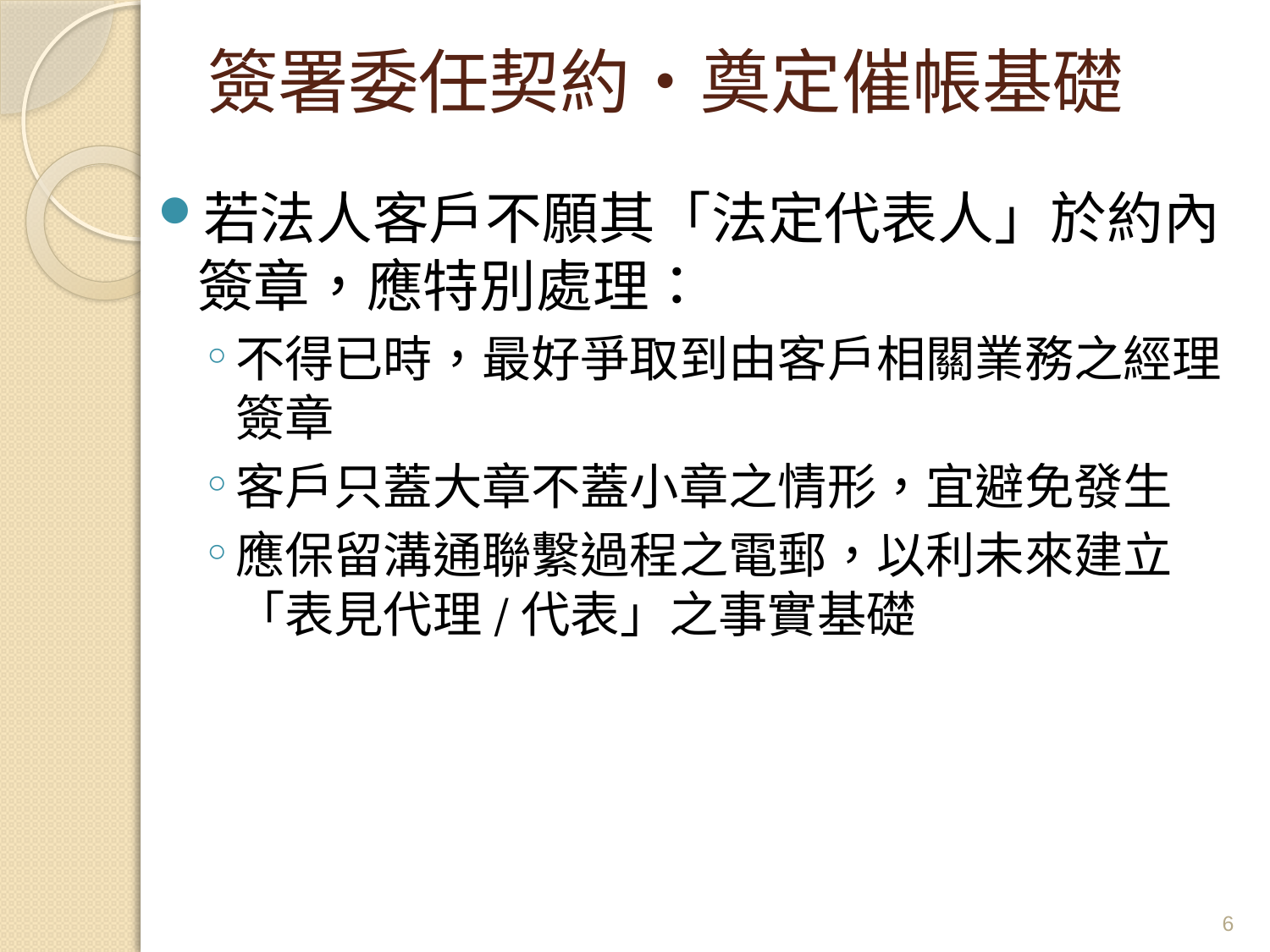

# 簽署委任契約‧奠定催帳基礎
若法人客戶不願其「法定代表人」於約內簽章，應特別處理：
不得已時，最好爭取到由客戶相關業務之經理簽章
客戶只蓋大章不蓋小章之情形，宜避免發生
應保留溝通聯繫過程之電郵，以利未來建立「表見代理/代表」之事實基礎

6